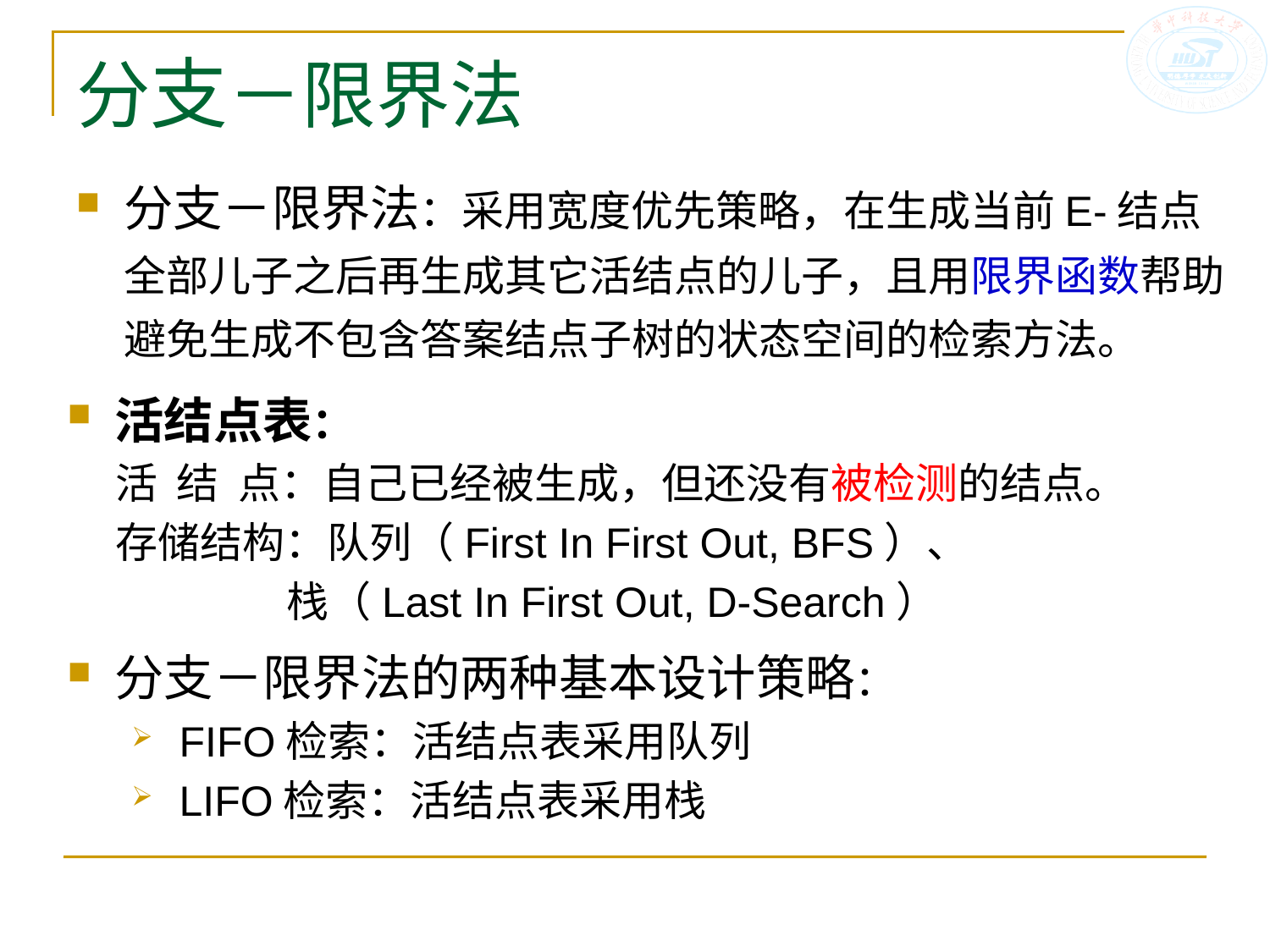

# 分支－限界法
分支－限界法：采用宽度优先策略，在生成当前E-结点全部儿子之后再生成其它活结点的儿子，且用限界函数帮助避免生成不包含答案结点子树的状态空间的检索方法。
活结点表：
    活  结  点：自己已经被生成，但还没有被检测的结点。
    存储结构：队列（First In First Out, BFS）、
                      栈（Last In First Out, D-Search）
分支－限界法的两种基本设计策略：
FIFO检索：活结点表采用队列
LIFO检索：活结点表采用栈